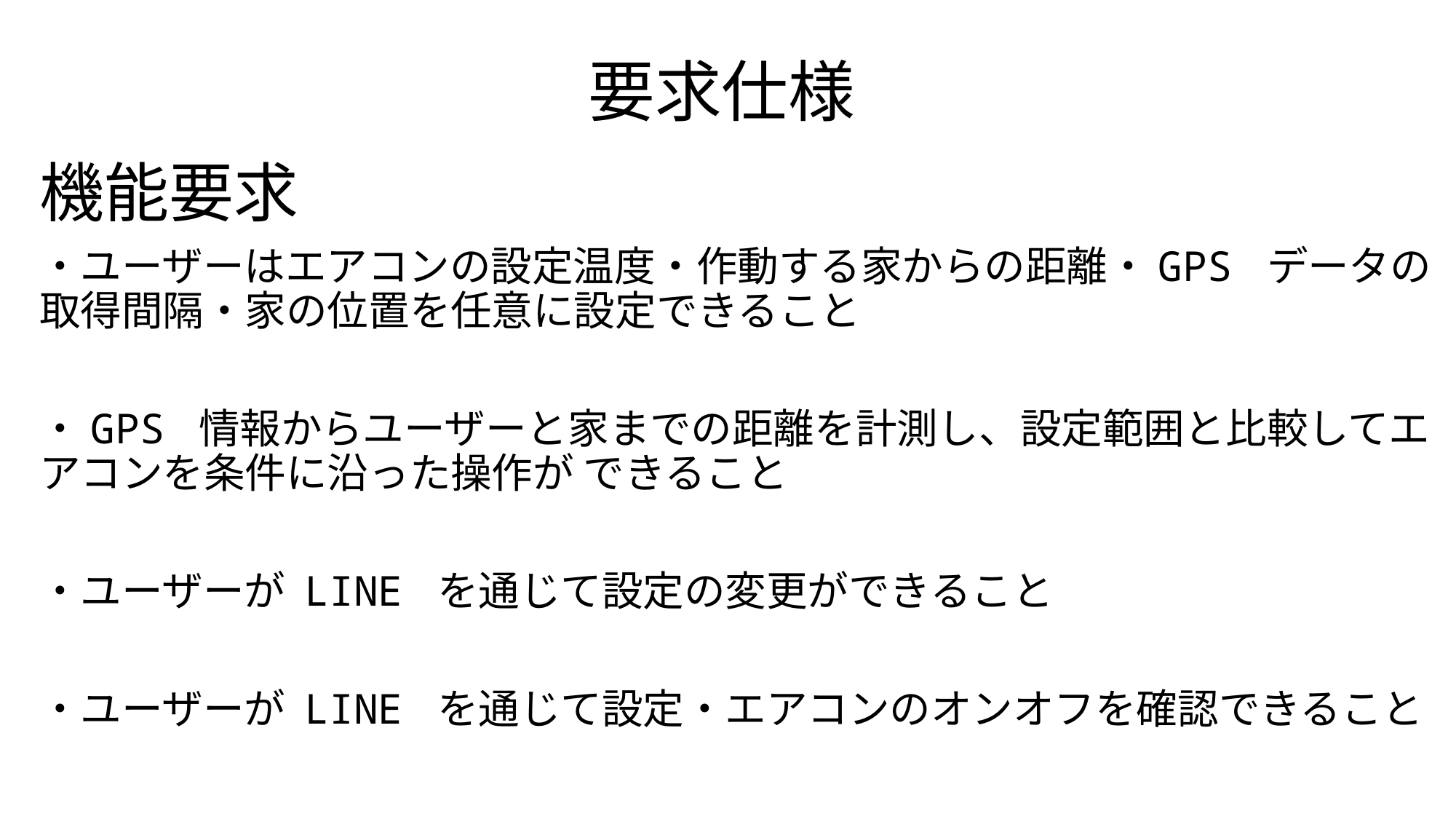

# 要求仕様
機能要求
・ユーザーはエアコンの設定温度・作動する家からの距離・GPS データの取得間隔・家の位置を任意に設定できること

・GPS 情報からユーザーと家までの距離を計測し、設定範囲と比較してエアコンを条件に沿った操作が できること

・ユーザーが LINE を通じて設定の変更ができること

・ユーザーが LINE を通じて設定・エアコンのオンオフを確認できること